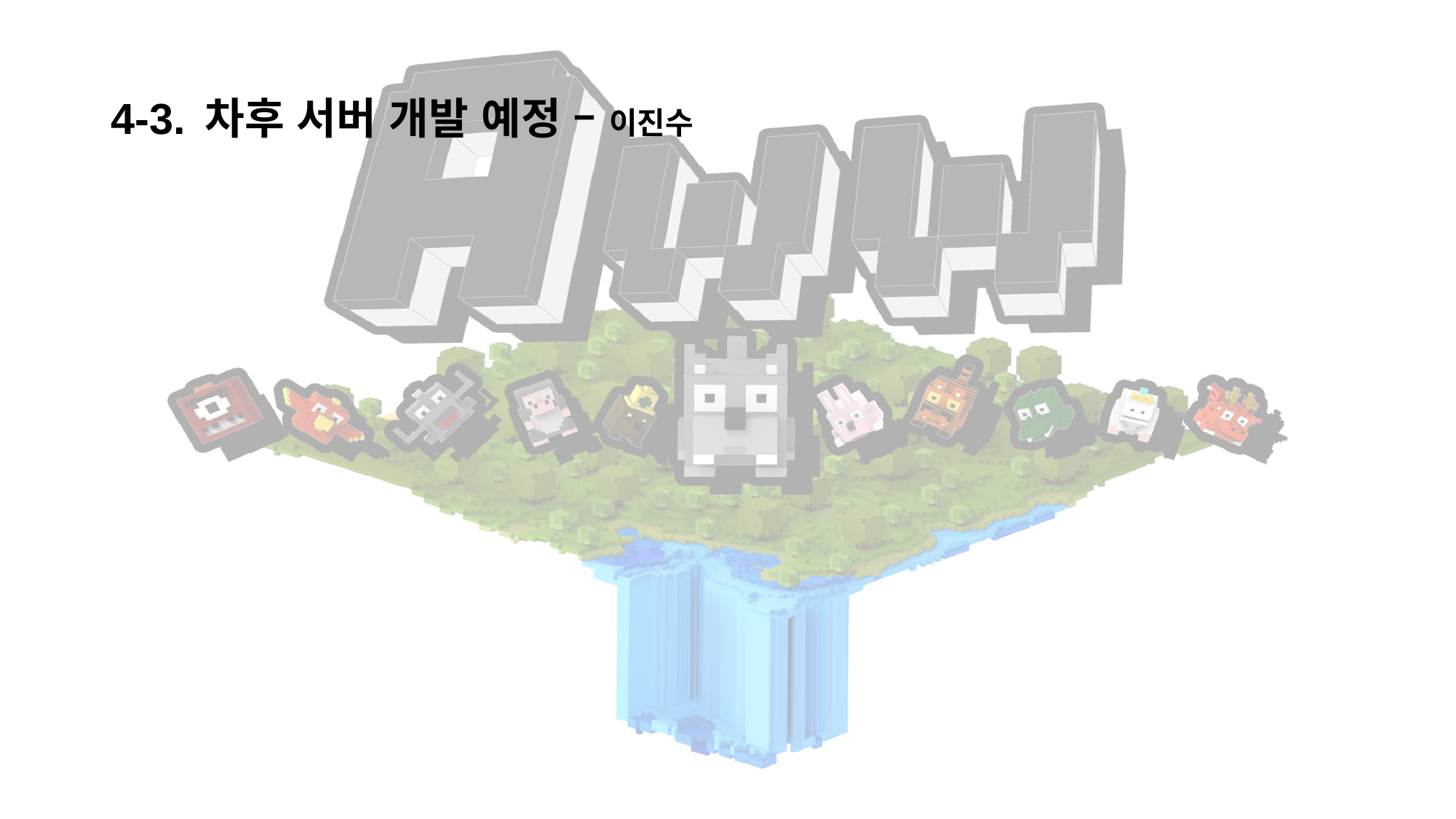

# 4-3. 차후 서버 개발 예정 – 이진수